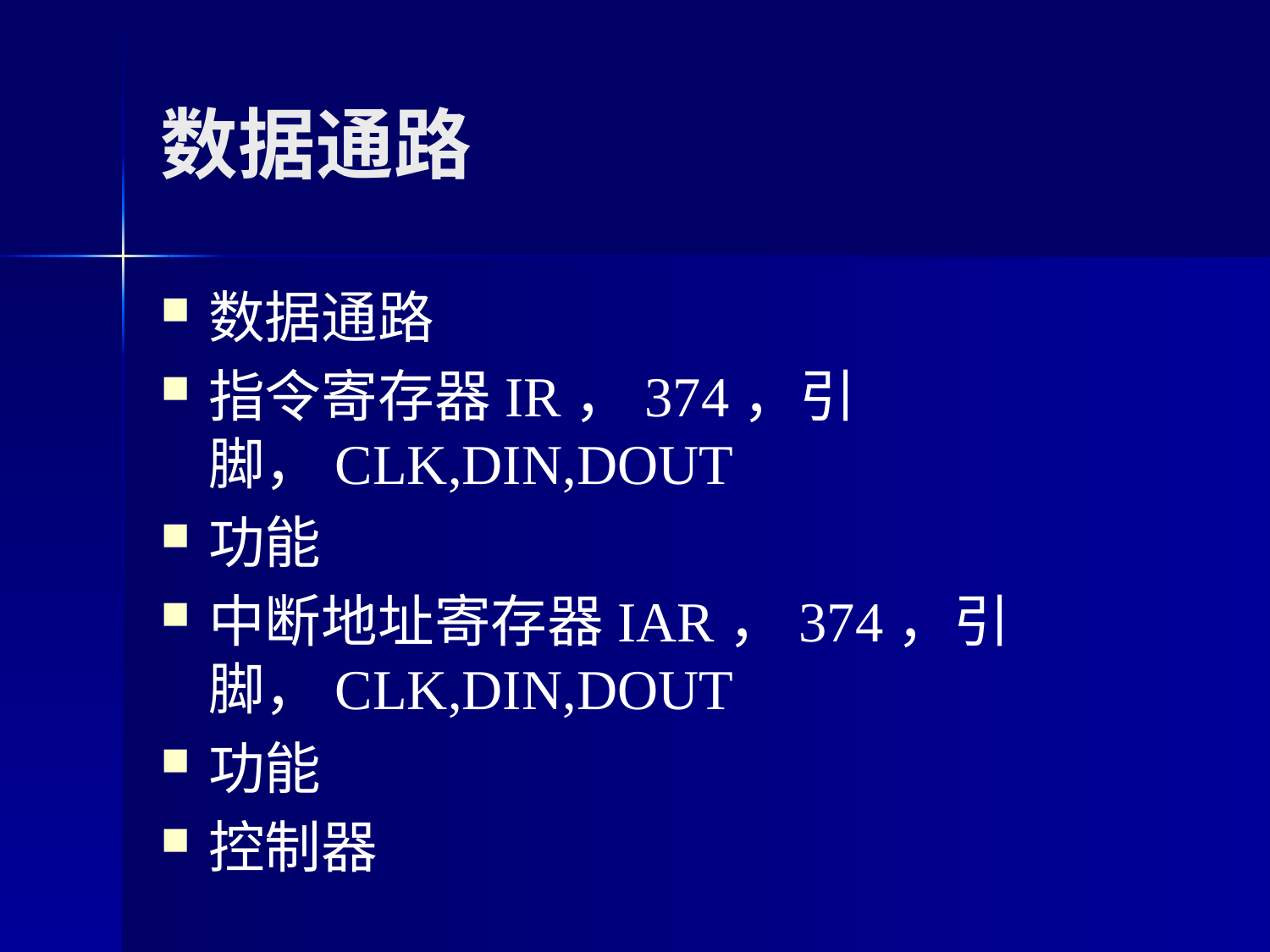

# 数据通路
数据通路
指令寄存器IR，374，引脚，CLK,DIN,DOUT
功能
中断地址寄存器IAR，374，引脚，CLK,DIN,DOUT
功能
控制器